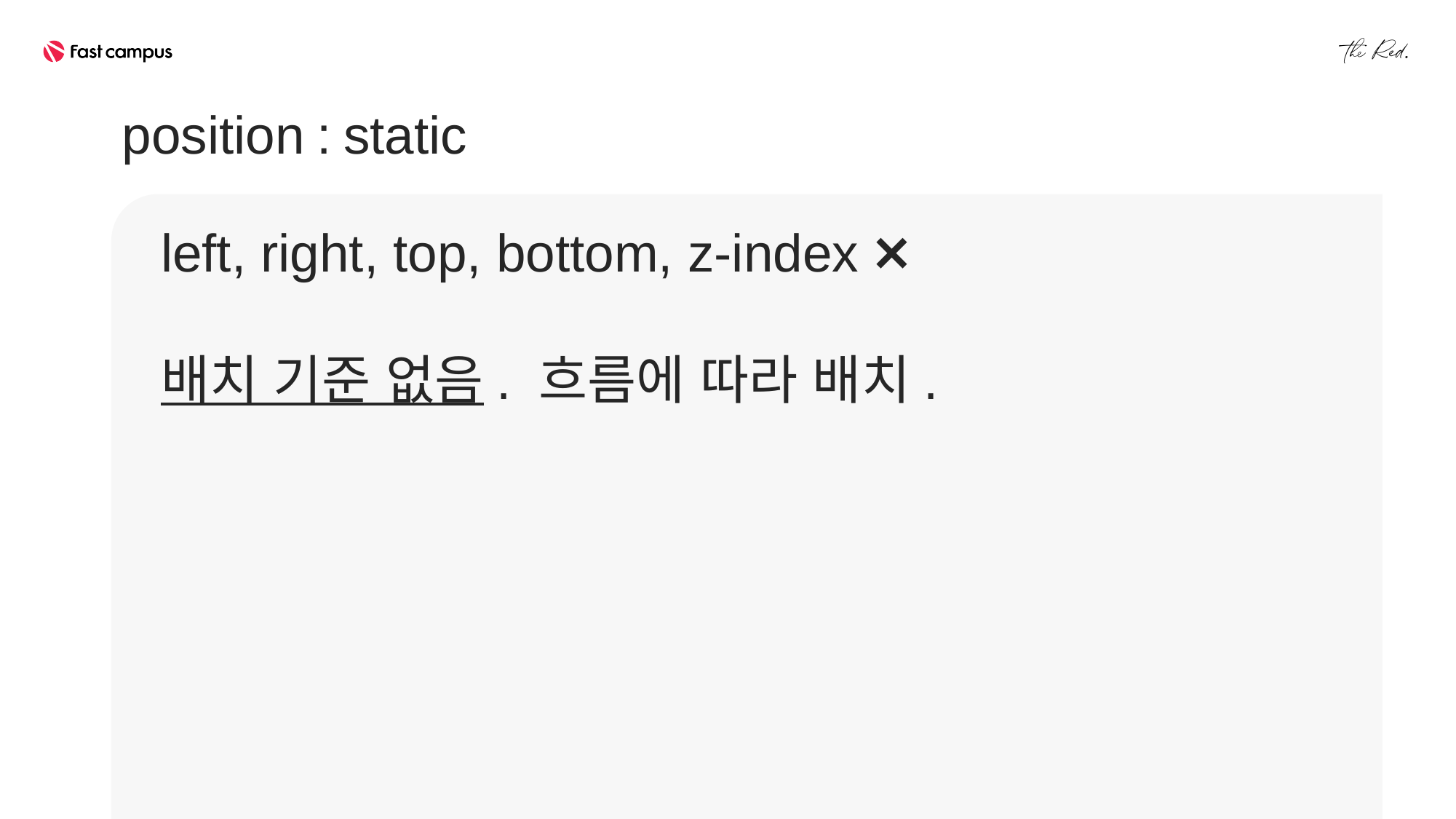

position : static
left, right, top, bottom, z-index ❌
배치 기준 없음. 흐름에 따라 배치.